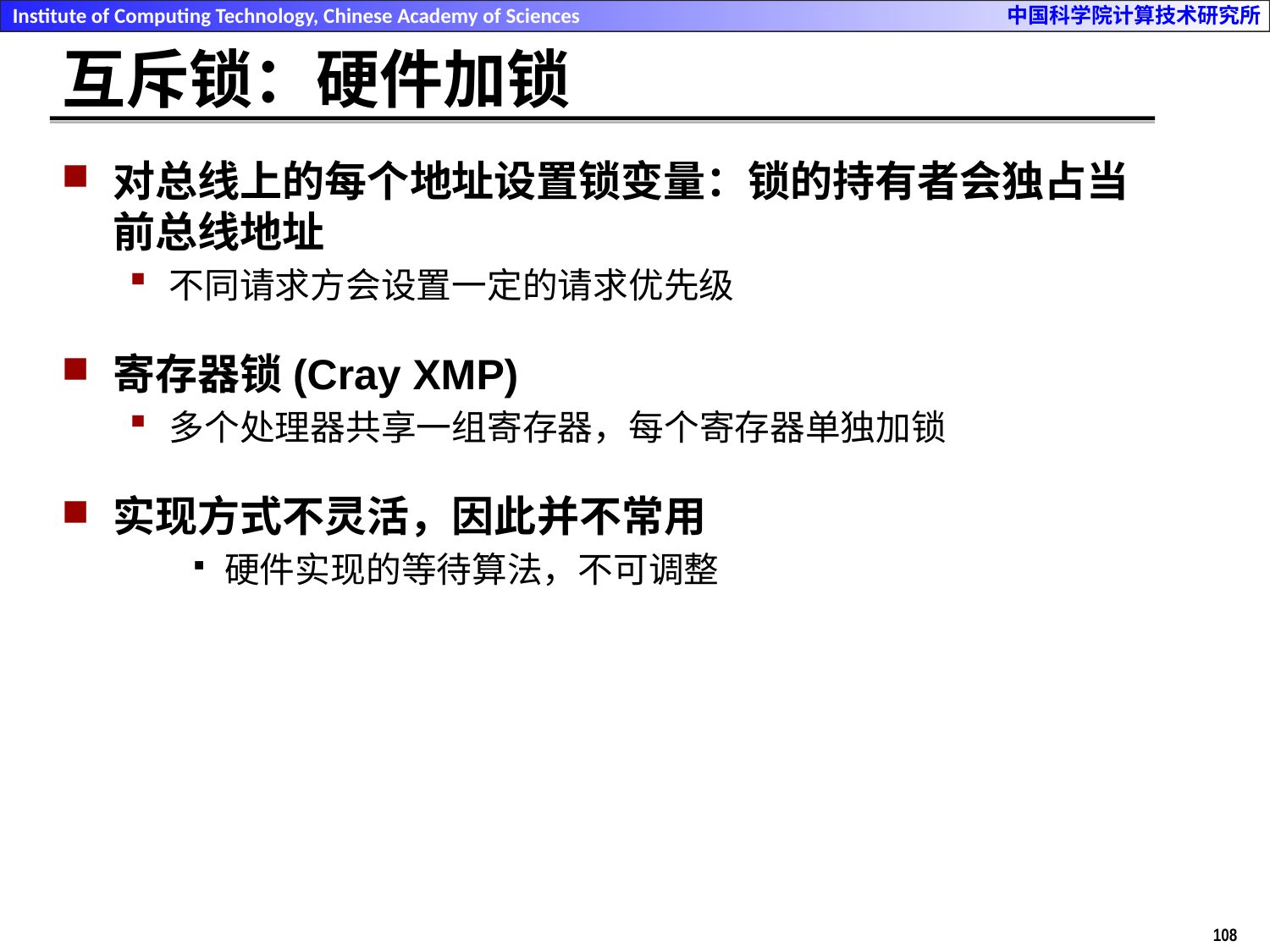

# 互斥锁：硬件加锁
对总线上的每个地址设置锁变量：锁的持有者会独占当前总线地址
不同请求方会设置一定的请求优先级
寄存器锁(Cray XMP)
多个处理器共享一组寄存器，每个寄存器单独加锁
实现方式不灵活，因此并不常用
硬件实现的等待算法，不可调整